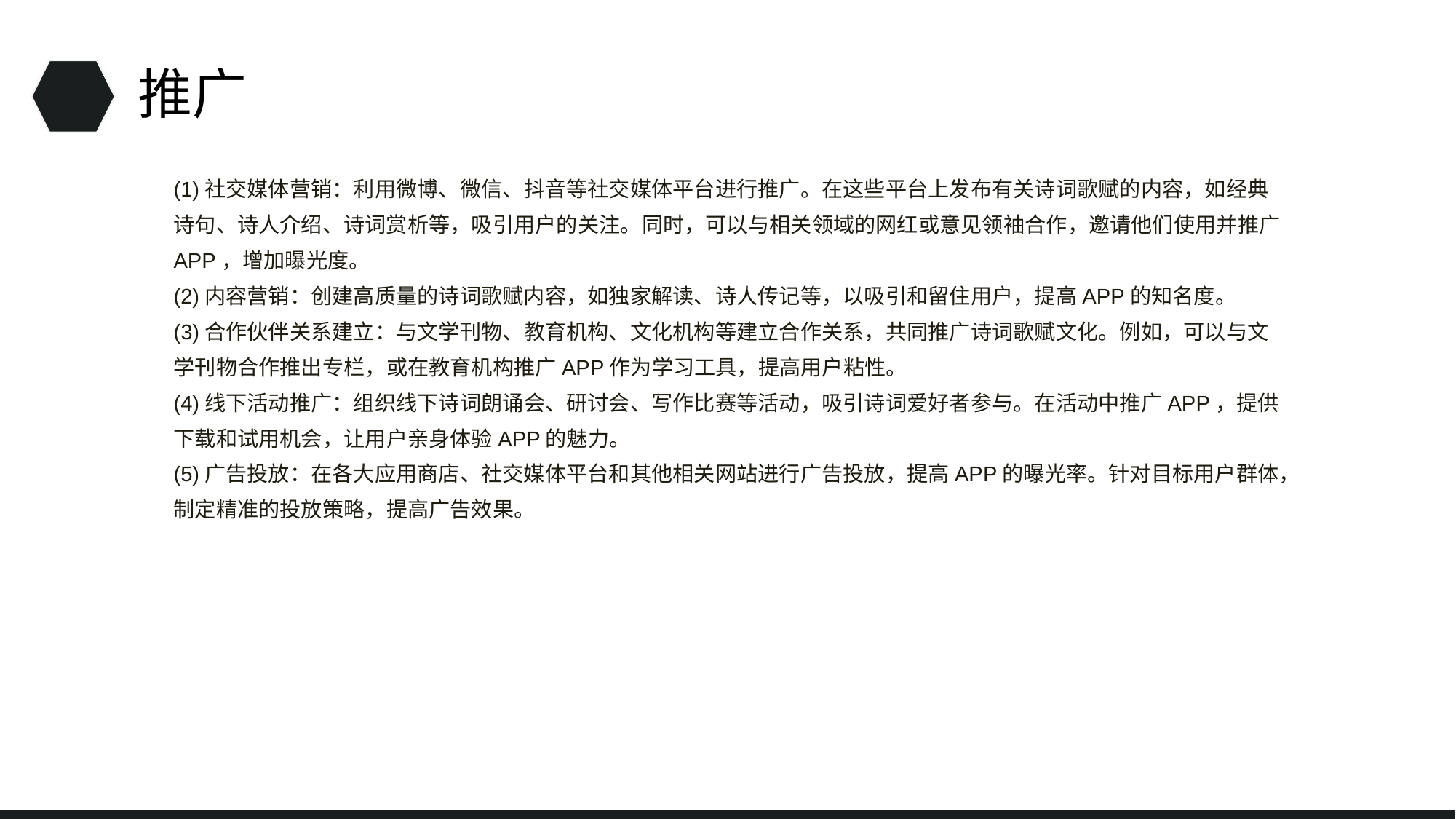

推广
(1)社交媒体营销：利用微博、微信、抖音等社交媒体平台进行推广。在这些平台上发布有关诗词歌赋的内容，如经典诗句、诗人介绍、诗词赏析等，吸引用户的关注。同时，可以与相关领域的网红或意见领袖合作，邀请他们使用并推广APP，增加曝光度。
(2)内容营销：创建高质量的诗词歌赋内容，如独家解读、诗人传记等，以吸引和留住用户，提高APP的知名度。
(3)合作伙伴关系建立：与文学刊物、教育机构、文化机构等建立合作关系，共同推广诗词歌赋文化。例如，可以与文学刊物合作推出专栏，或在教育机构推广APP作为学习工具，提高用户粘性。
(4)线下活动推广：组织线下诗词朗诵会、研讨会、写作比赛等活动，吸引诗词爱好者参与。在活动中推广APP，提供下载和试用机会，让用户亲身体验APP的魅力。
(5)广告投放：在各大应用商店、社交媒体平台和其他相关网站进行广告投放，提高APP的曝光率。针对目标用户群体，制定精准的投放策略，提高广告效果。